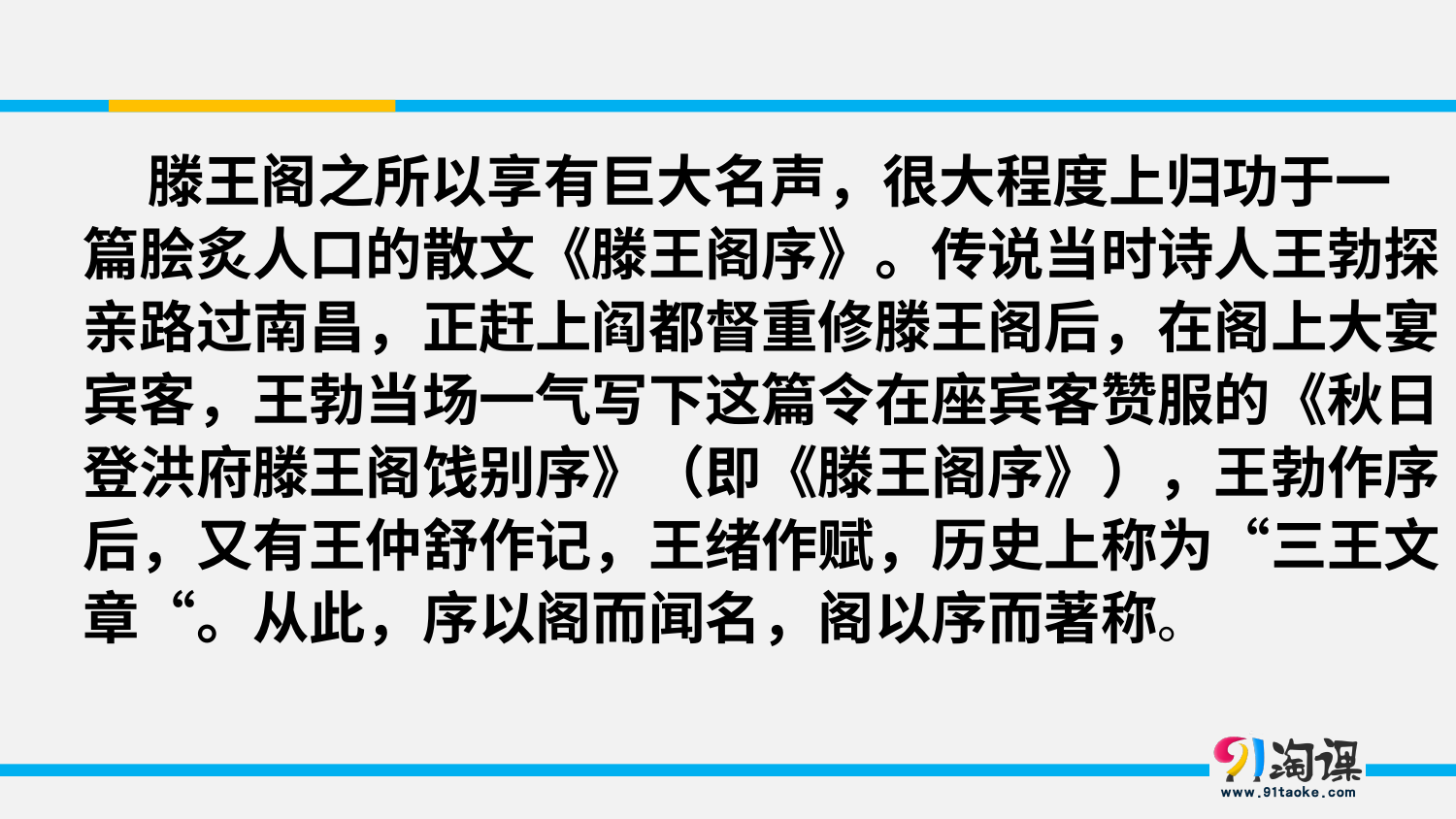

滕王阁之所以享有巨大名声，很大程度上归功于一篇脍炙人口的散文《滕王阁序》。传说当时诗人王勃探亲路过南昌，正赶上阎都督重修滕王阁后，在阁上大宴宾客，王勃当场一气写下这篇令在座宾客赞服的《秋日登洪府滕王阁饯别序》（即《滕王阁序》），王勃作序后，又有王仲舒作记，王绪作赋，历史上称为“三王文章“。从此，序以阁而闻名，阁以序而著称。